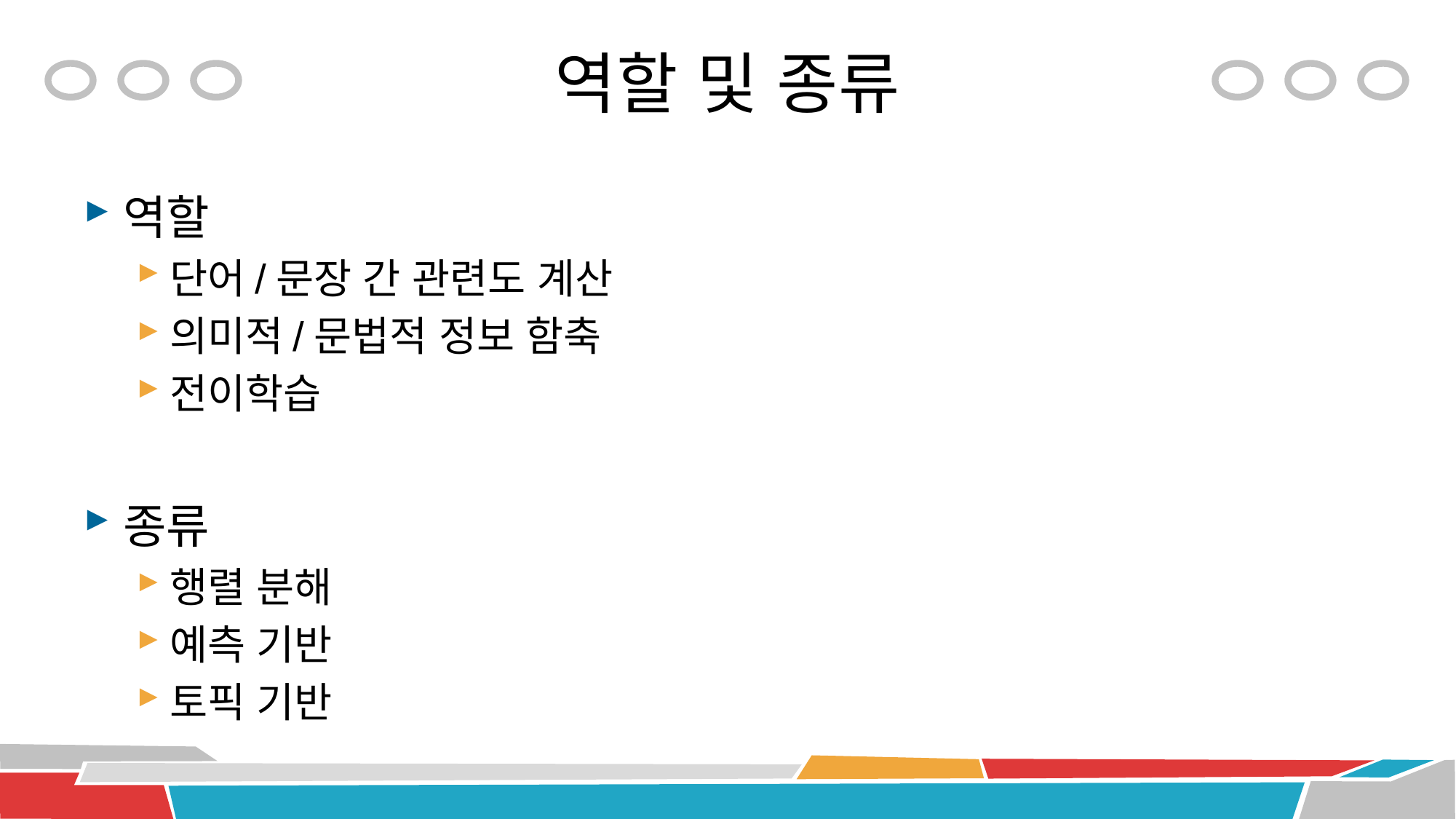

# 역할 및 종류
역할
단어/문장 간 관련도 계산
의미적/문법적 정보 함축
전이학습

종류
행렬 분해
예측 기반
토픽 기반